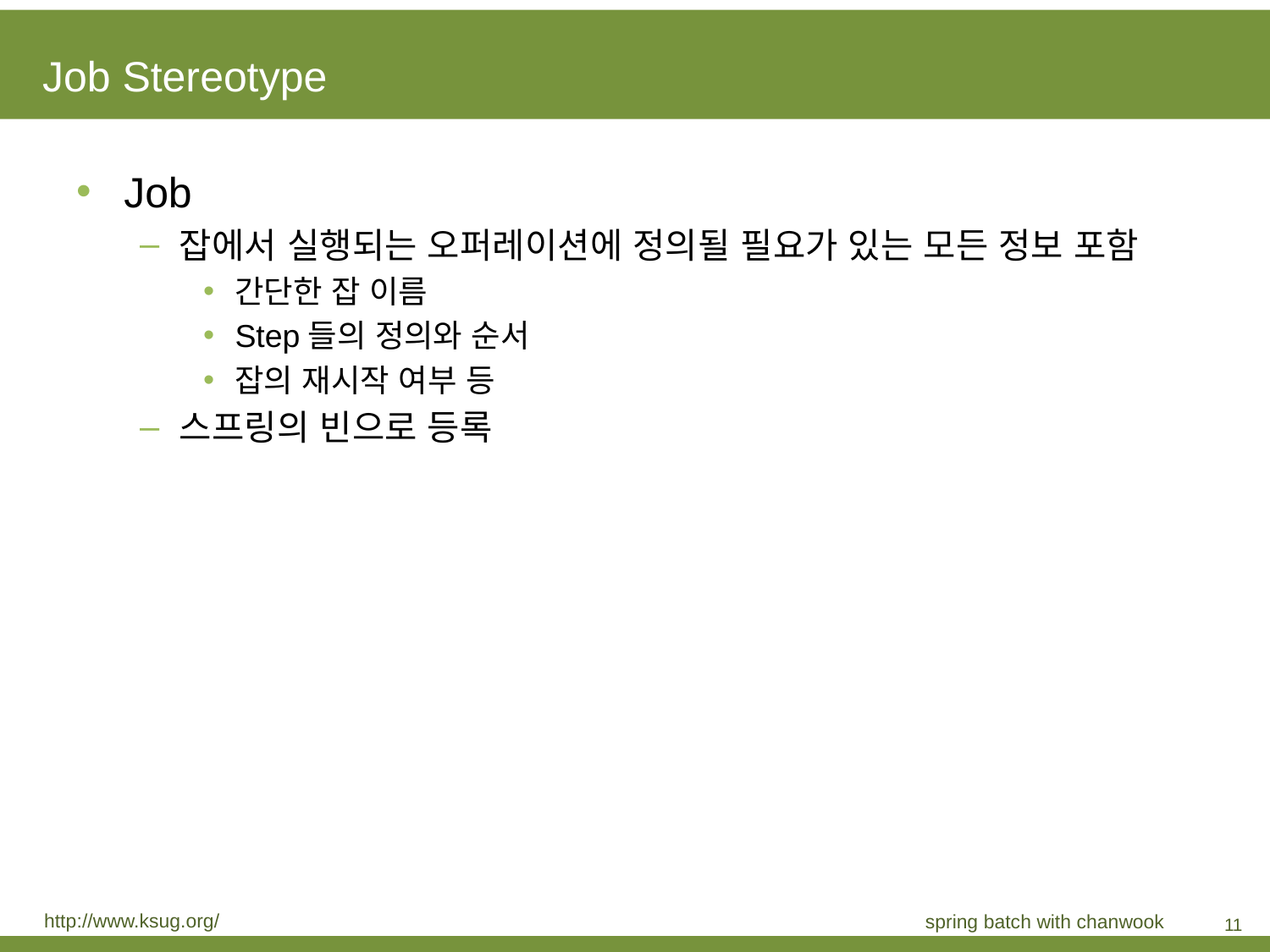

# Job Stereotype
Job
잡에서 실행되는 오퍼레이션에 정의될 필요가 있는 모든 정보 포함
간단한 잡 이름
Step들의 정의와 순서
잡의 재시작 여부 등
스프링의 빈으로 등록

http://www.ksug.org/
spring batch with chanwook
11